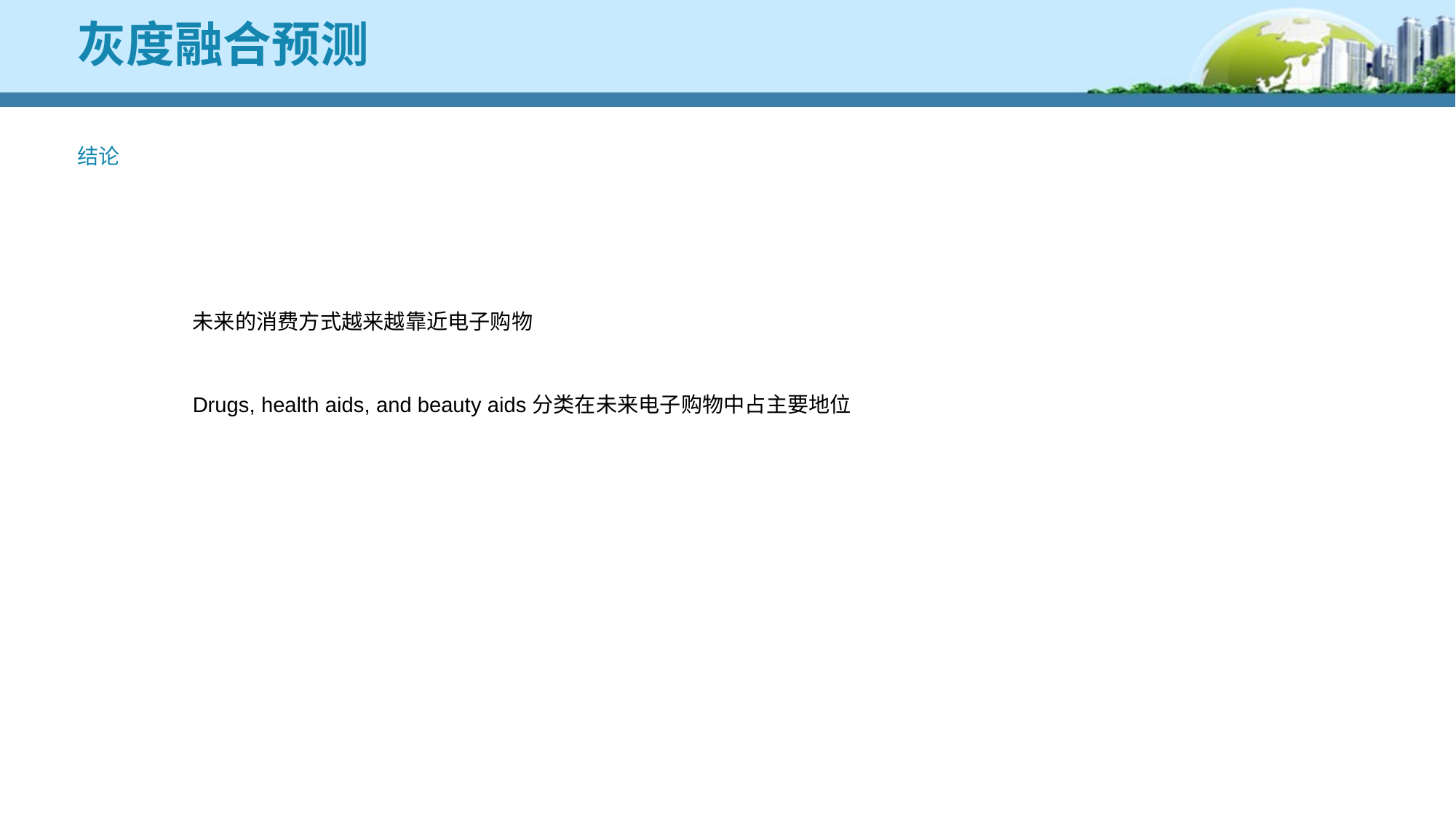

# 灰度融合预测
结论
未来的消费方式越来越靠近电子购物
Drugs, health aids, and beauty aids分类在未来电子购物中占主要地位